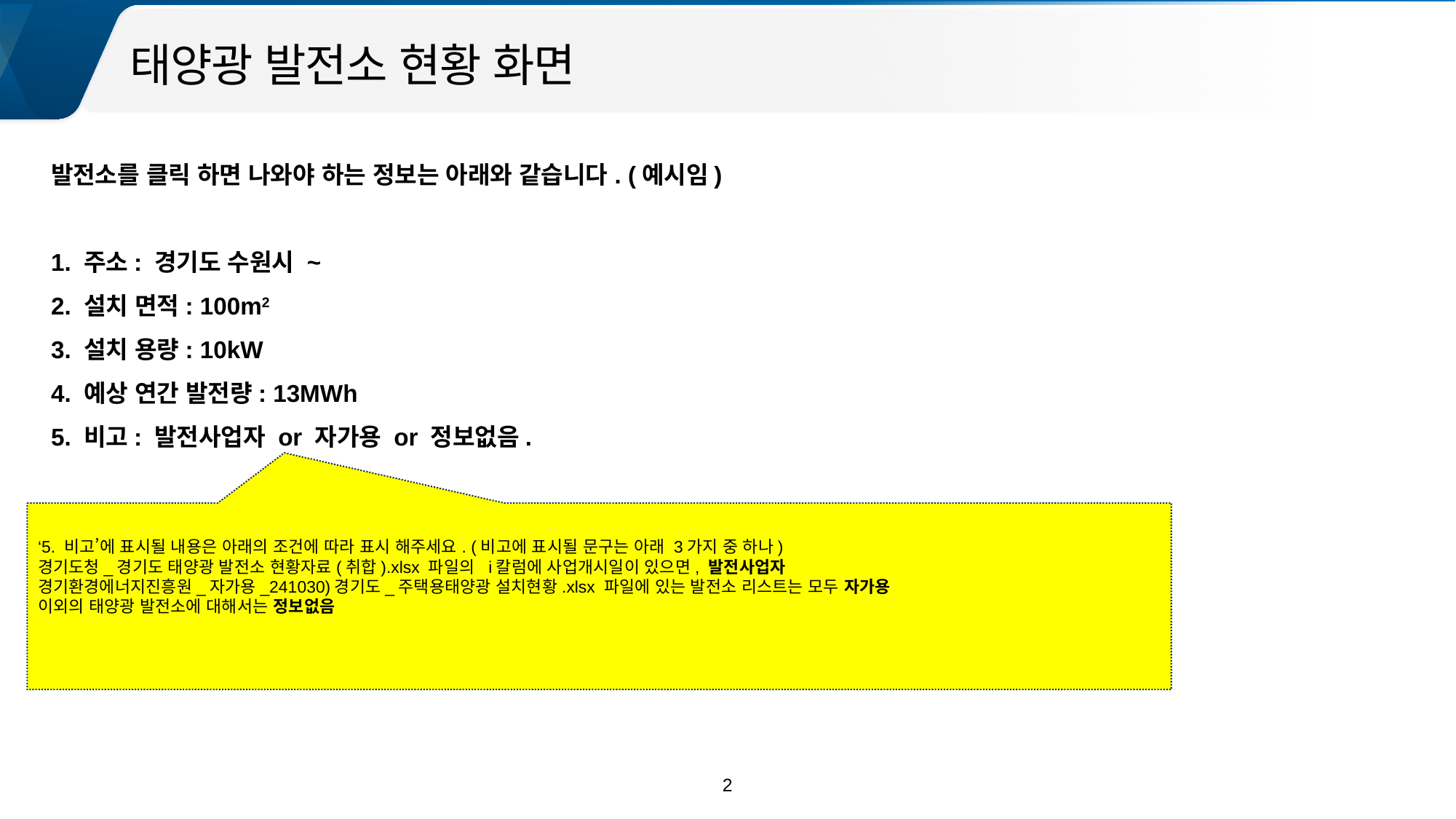

태양광 발전소 현황 화면
발전소를 클릭 하면 나와야 하는 정보는 아래와 같습니다. (예시임)

1. 주소: 경기도 수원시 ~
2. 설치 면적: 100m2
3. 설치 용량: 10kW
4. 예상 연간 발전량: 13MWh
5. 비고: 발전사업자 or 자가용 or 정보없음.
‘5. 비고’에 표시될 내용은 아래의 조건에 따라 표시 해주세요. (비고에 표시될 문구는 아래 3가지 중 하나)
경기도청_경기도 태양광 발전소 현황자료(취합).xlsx 파일의  i칼럼에 사업개시일이 있으면, 발전사업자
경기환경에너지진흥원_자가용_241030)경기도_주택용태양광 설치현황.xlsx 파일에 있는 발전소 리스트는 모두 자가용
이외의 태양광 발전소에 대해서는 정보없음